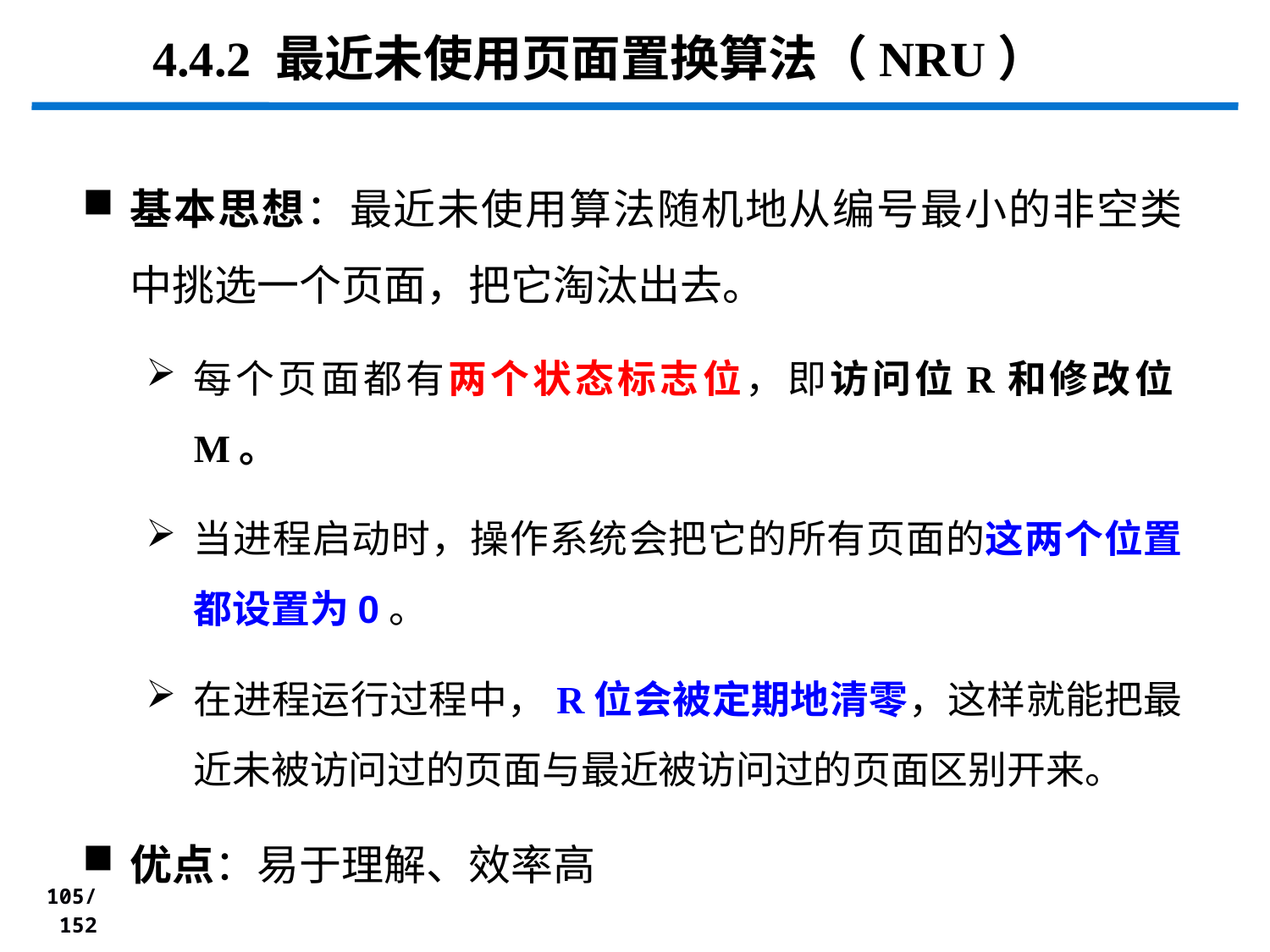

4.4.2 最近未使用页面置换算法（NRU）
基本思想：最近未使用算法随机地从编号最小的非空类中挑选一个页面，把它淘汰出去。
每个页面都有两个状态标志位，即访问位R和修改位M。
当进程启动时，操作系统会把它的所有页面的这两个位置都设置为0。
在进程运行过程中，R位会被定期地清零，这样就能把最近未被访问过的页面与最近被访问过的页面区别开来。
优点：易于理解、效率高